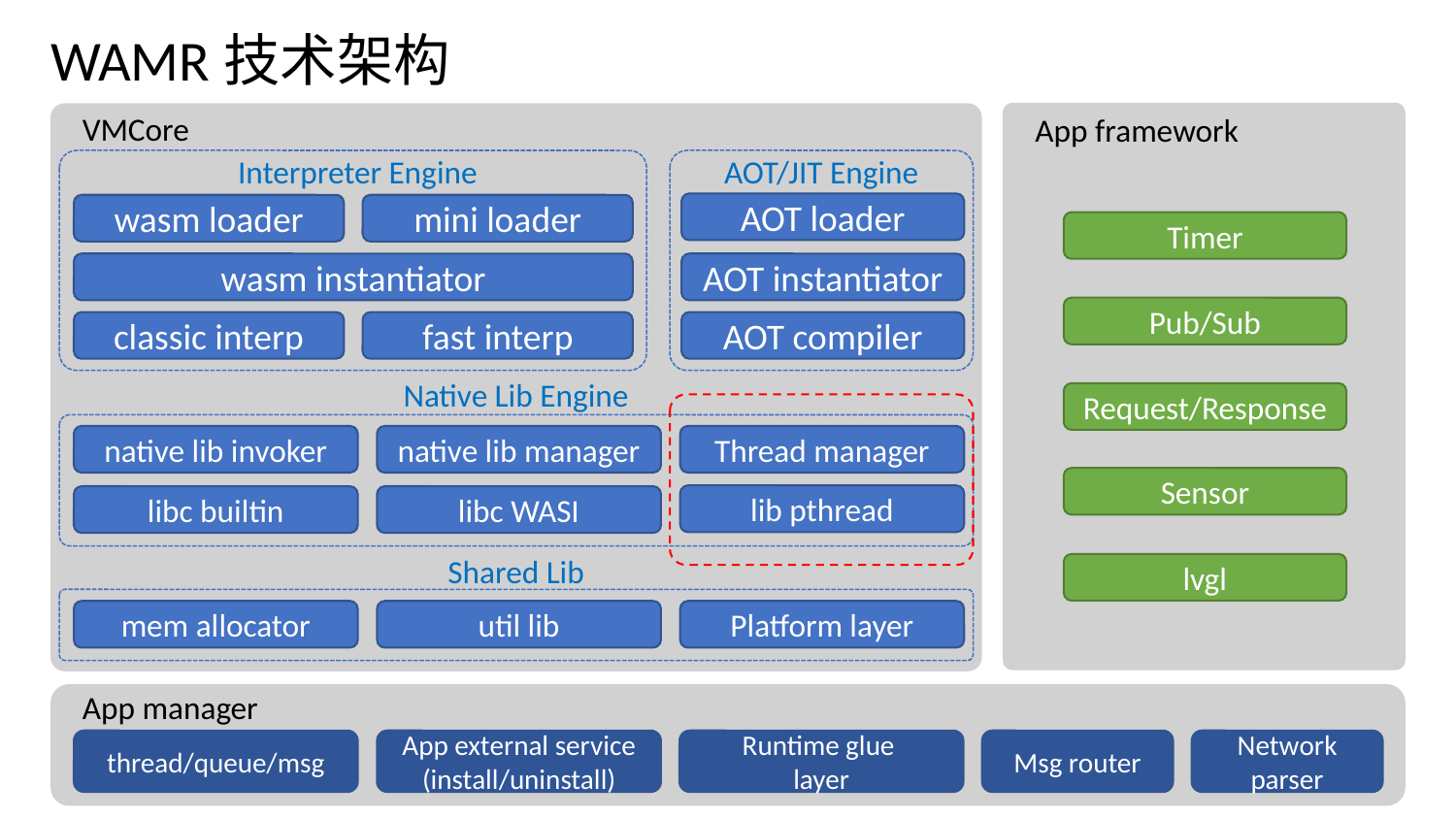

# WAMR技术架构
VMCore

App framework

Interpreter Engine
AOT/JIT Engine

AOT loader
wasm loader
mini loader
Timer
AOT instantiator
wasm instantiator
Pub/Sub
AOT compiler
fast interp
classic interp
Native Lib Engine
Request/Response

native lib manager
Thread manager
native lib invoker
Sensor
lib pthread
libc builtin
libc WASI
Shared Lib
lvgl

mem allocator
util lib
Platform layer
App manager

thread/queue/msg
App external service
(install/uninstall)
Runtime glue
layer
Msg router
Network parser